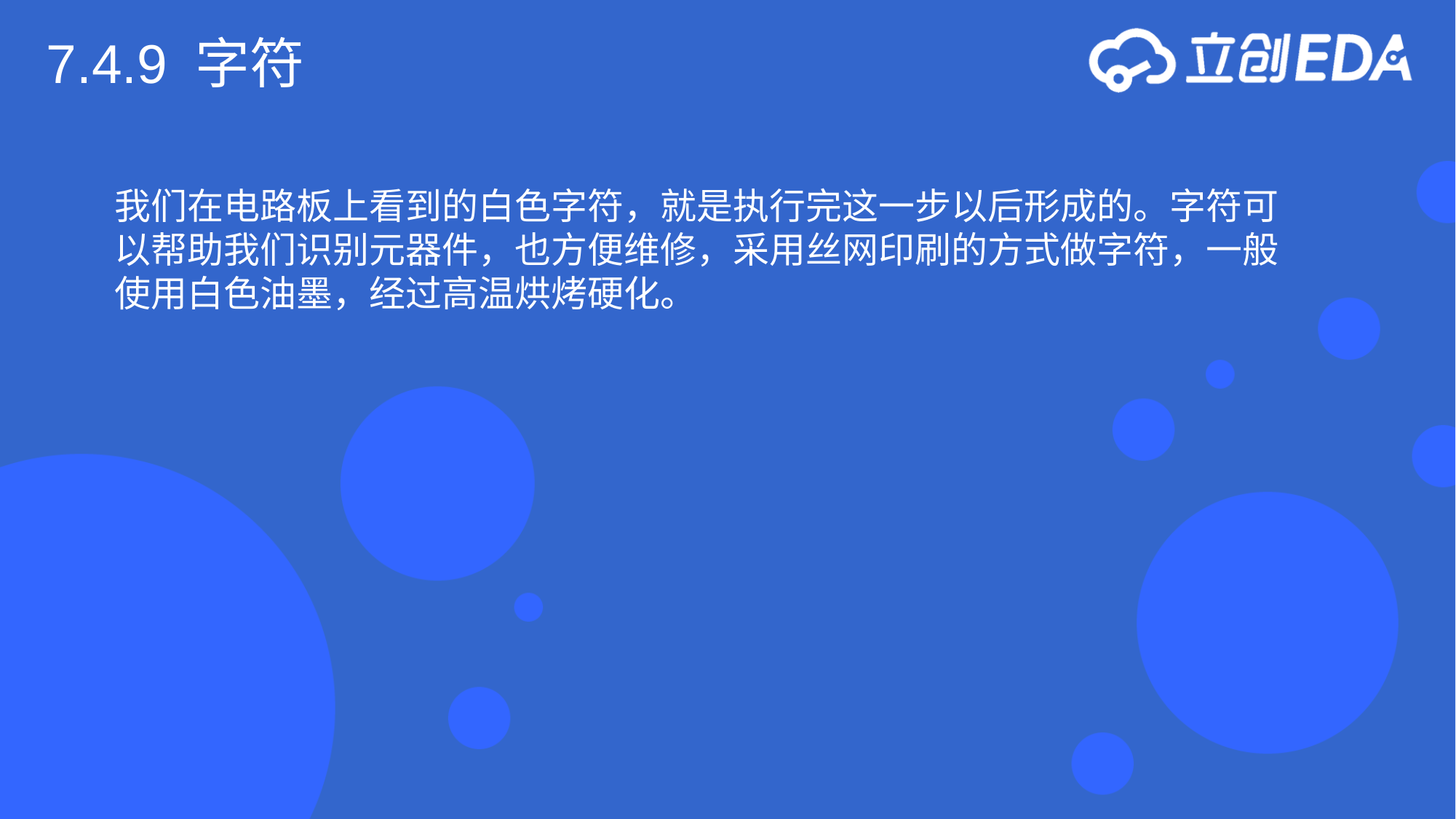

7.4.9 字符
我们在电路板上看到的白色字符，就是执行完这一步以后形成的。字符可以帮助我们识别元器件，也方便维修，采用丝网印刷的方式做字符，一般使用白色油墨，经过高温烘烤硬化。